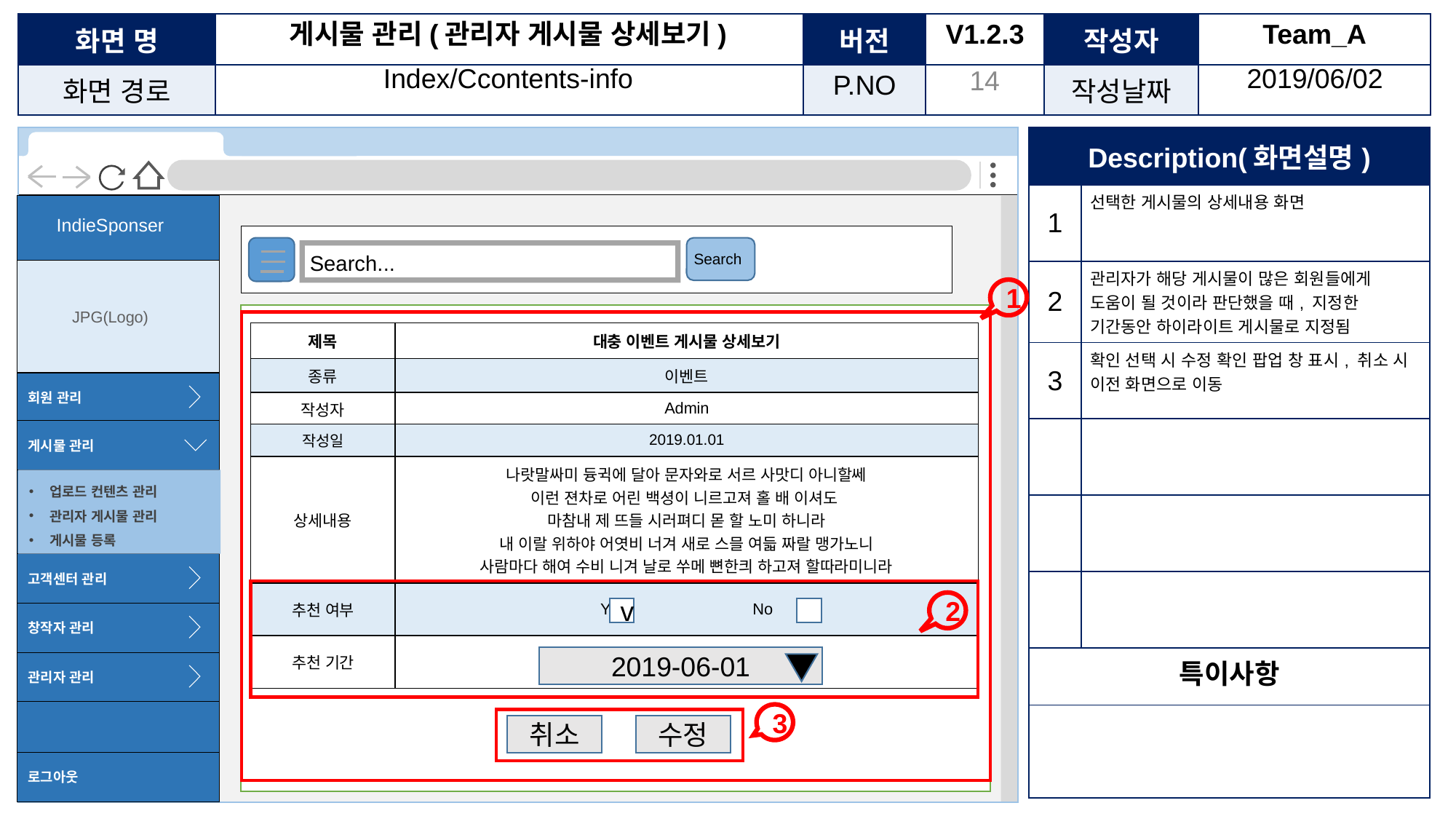

게시물 관리(관리자 게시물 상세보기)
14
Index/Ccontents-info
2019/06/02
| Description(화면설명) |  |
| --- | --- |
| 1 | 선택한 게시물의 상세내용 화면 |
| 2 | 관리자가 해당 게시물이 많은 회원들에게 도움이 될 것이라 판단했을 때, 지정한 기간동안 하이라이트 게시물로 지정됨 |
| 3 | 확인 선택 시 수정 확인 팝업 창 표시, 취소 시 이전 화면으로 이동 |
|  |  |
|  |  |
|  |  |
| 특이사항 |  |
|  |  |

Search

Search...
1

| 제목 | 대충 이벤트 게시물 상세보기 |
| --- | --- |
| 종류 | 이벤트 |
| 작성자 | Admin |
| 작성일 | 2019.01.01 |
| 상세내용 | 나랏말싸미 듕귁에 달아 문자와로 서르 사맛디 아니할쎄 이런 젼차로 어린 백셩이 니르고져 홀 배 이셔도  마참내 제 뜨들 시러펴디 몯 할 노미 하니라 내 이랄 위하야 어엿비 너겨 새로 스믈 여듧 짜랄 맹가노니 사람마다 해여 수비 니겨 날로 쑤메 뼌한킈 하고져 할따라미니라 |
| 추천 여부 | Yes No |
| 추천 기간 |  |

2
v

2019-06-01

3

취소
수정